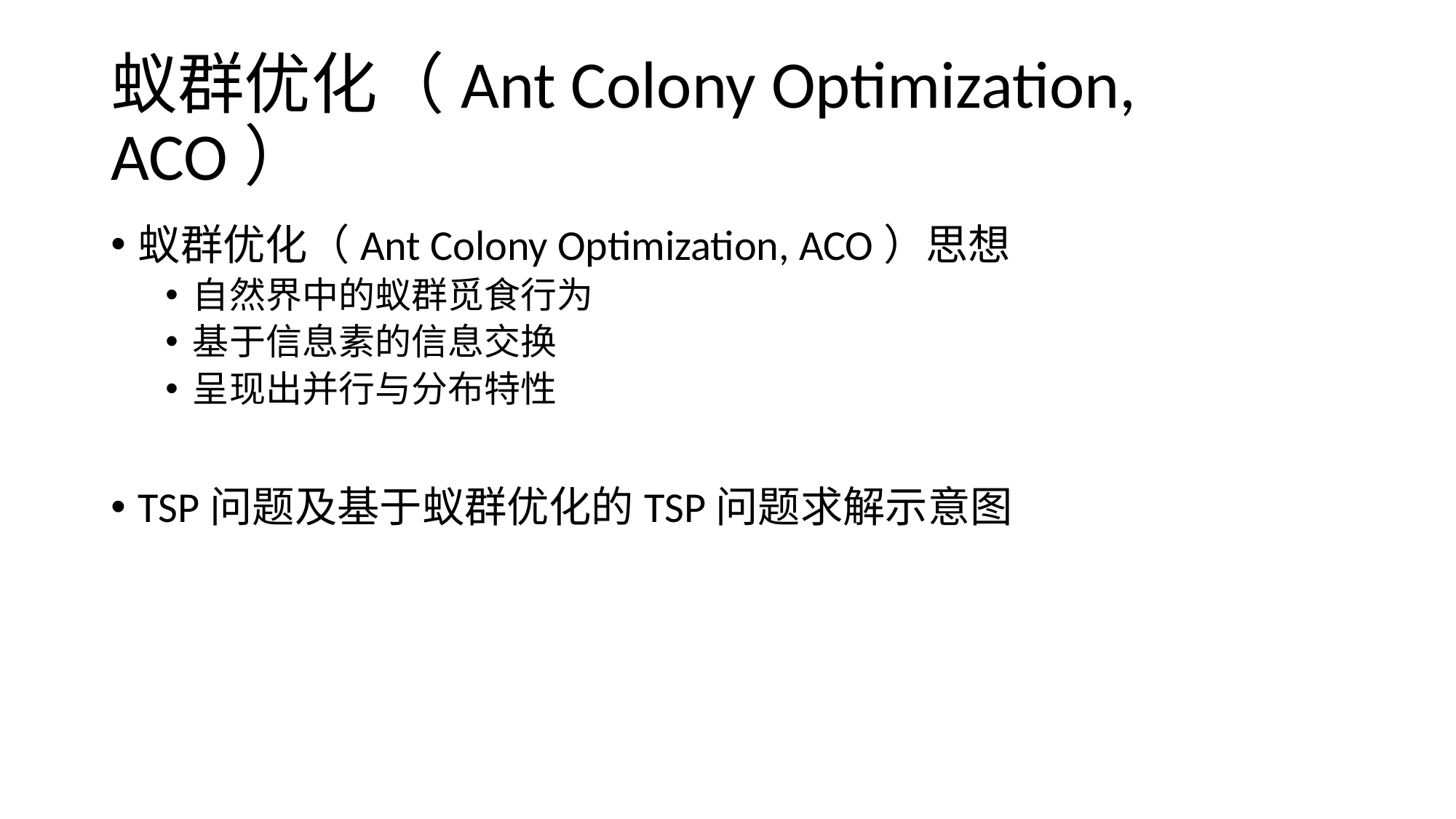

# 蚁群优化（Ant Colony Optimization, ACO）
蚁群优化（Ant Colony Optimization, ACO）思想
自然界中的蚁群觅食行为
基于信息素的信息交换
呈现出并行与分布特性

TSP问题及基于蚁群优化的TSP问题求解示意图